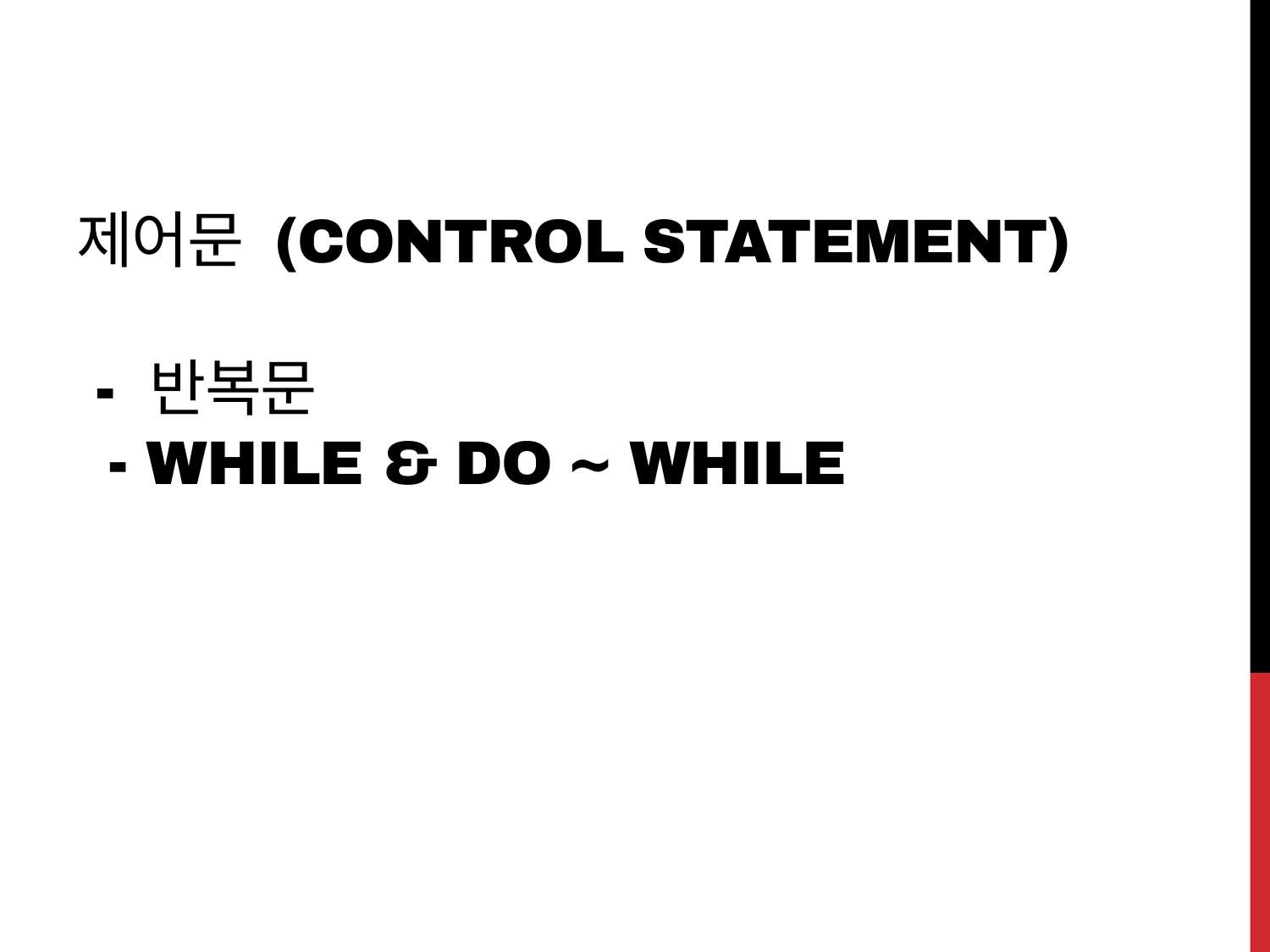

# 제어문 (Control Statement) - 반복문 - while & do ~ while